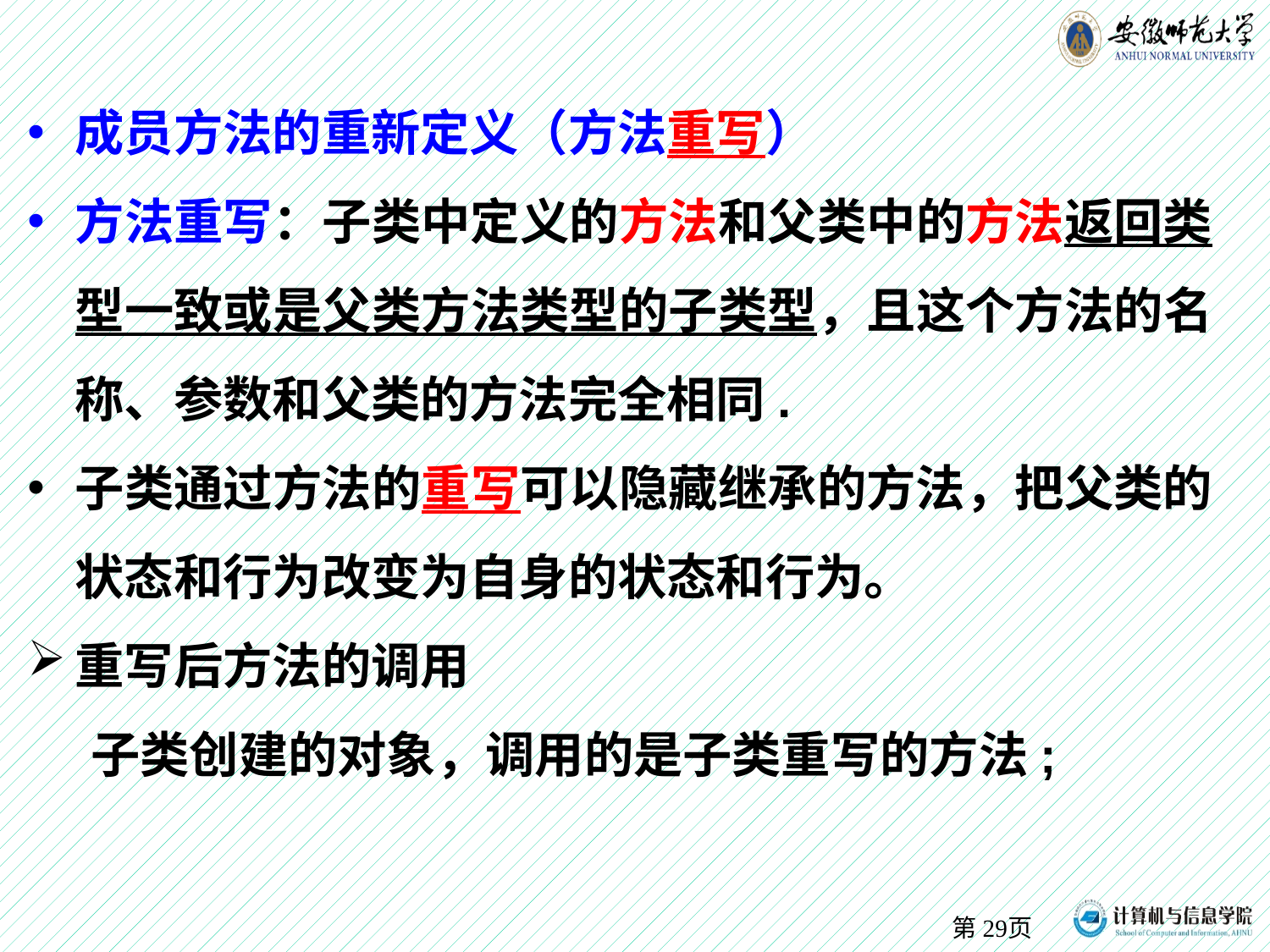

成员方法的重新定义（方法重写）
方法重写：子类中定义的方法和父类中的方法返回类型一致或是父类方法类型的子类型，且这个方法的名称、参数和父类的方法完全相同.
子类通过方法的重写可以隐藏继承的方法，把父类的状态和行为改变为自身的状态和行为。
重写后方法的调用
子类创建的对象，调用的是子类重写的方法;
第29页